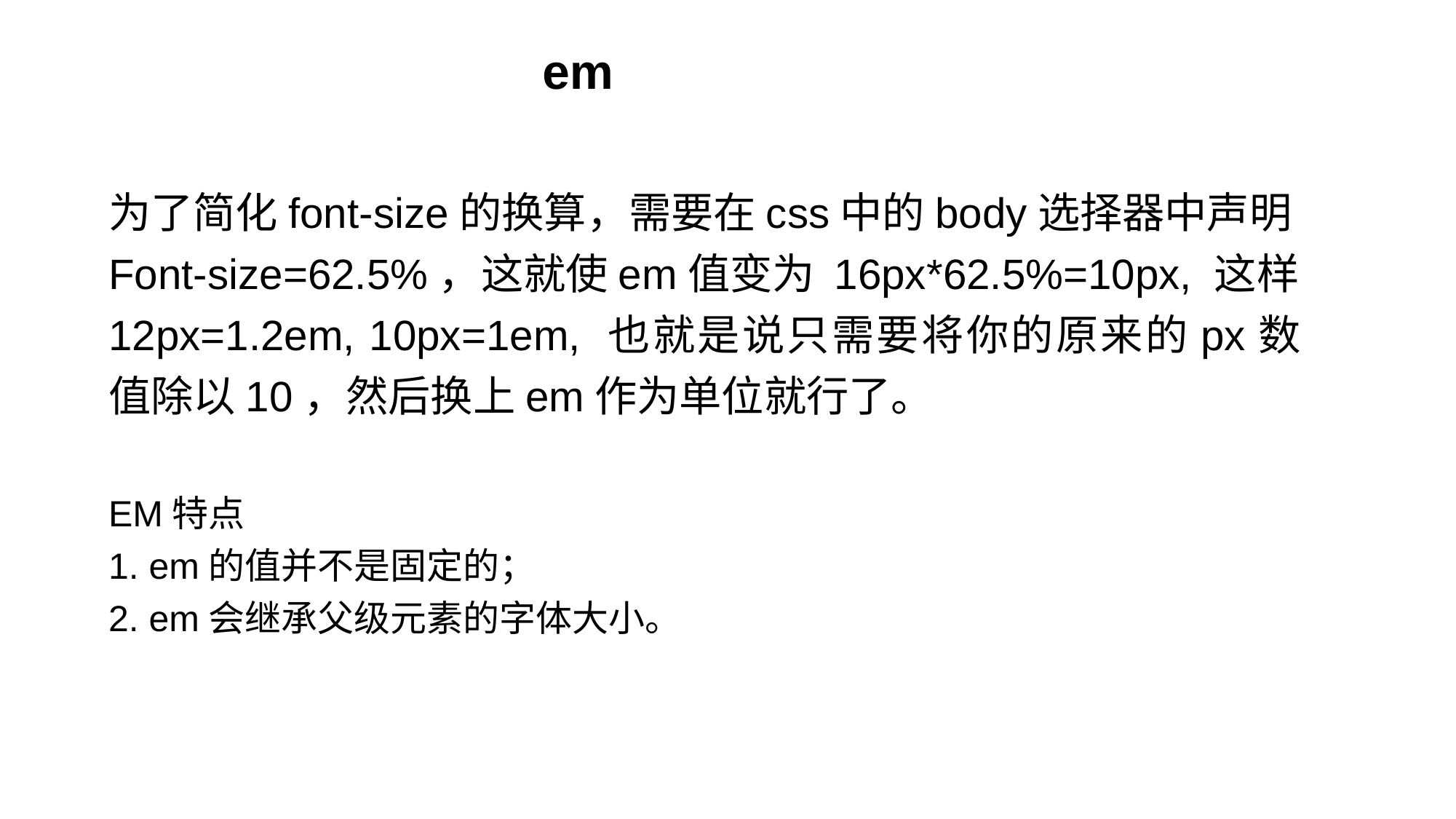

# em
为了简化font-size的换算，需要在css中的body选择器中声明Font-size=62.5%，这就使em值变为 16px*62.5%=10px, 这样12px=1.2em, 10px=1em, 也就是说只需要将你的原来的px数值除以10，然后换上em作为单位就行了。

EM特点
1. em的值并不是固定的；
2. em会继承父级元素的字体大小。